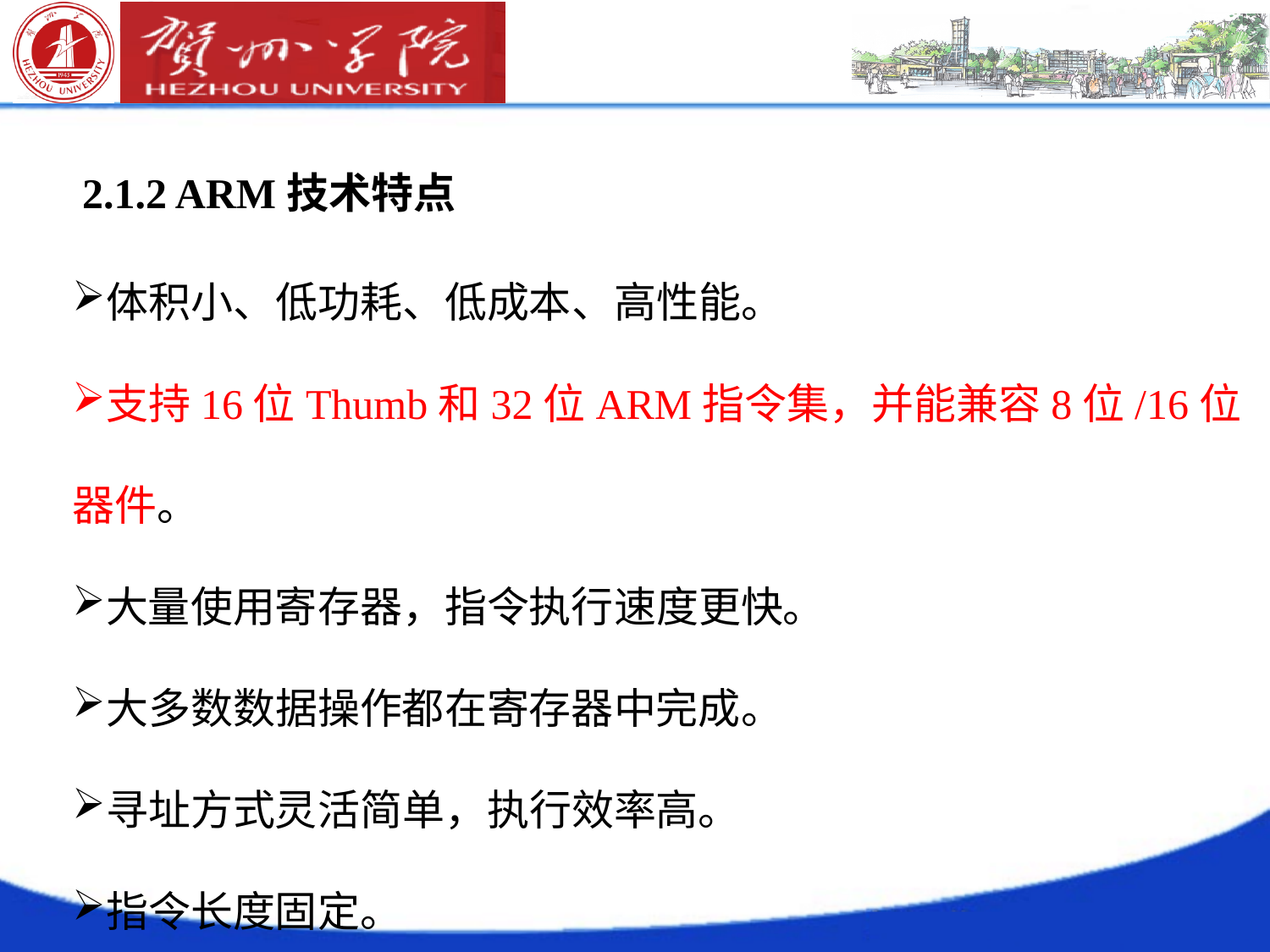

2.1.2 ARM技术特点
体积小、低功耗、低成本、高性能。
支持16位Thumb和32位ARM指令集，并能兼容8位/16位器件。
大量使用寄存器，指令执行速度更快。
大多数数据操作都在寄存器中完成。
寻址方式灵活简单，执行效率高。
指令长度固定。
# */94